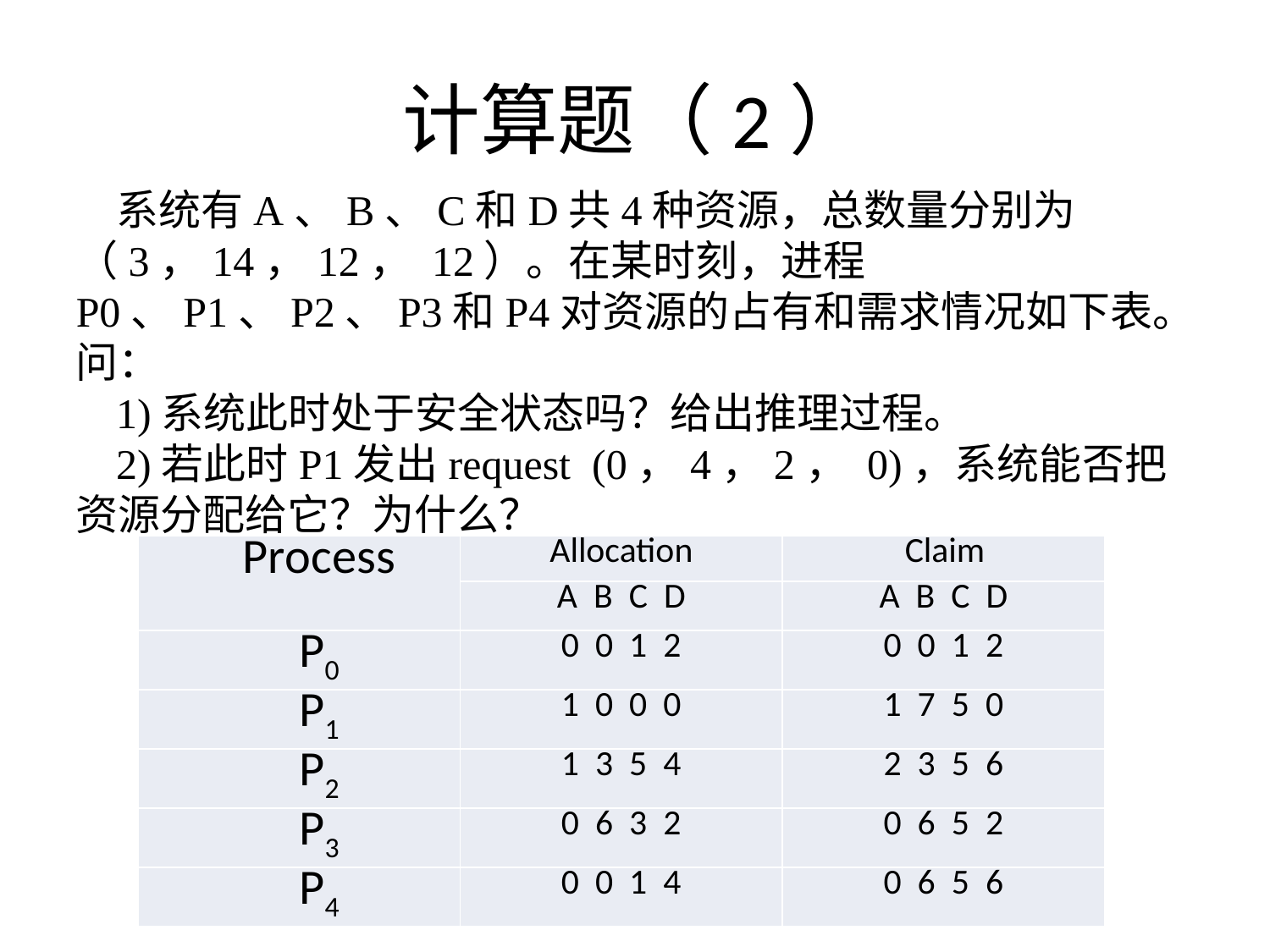

# 计算题（2）
系统有A、B、C和D共4种资源，总数量分别为（3，14，12， 12）。在某时刻，进程P0、P1、P2、P3和P4对资源的占有和需求情况如下表。问：
1)系统此时处于安全状态吗？给出推理过程。
2)若此时P1发出request  (0，4，2， 0)，系统能否把资源分配给它？为什么？

| Process | Allocation | Claim |
| --- | --- | --- |
|  | A B C D | A B C D |
| P0 | 0 0 1 2 | 0 0 1 2 |
| P1 | 1 0 0 0 | 1 7 5 0 |
| P2 | 1 3 5 4 | 2 3 5 6 |
| P3 | 0 6 3 2 | 0 6 5 2 |
| P4 | 0 0 1 4 | 0 6 5 6 |